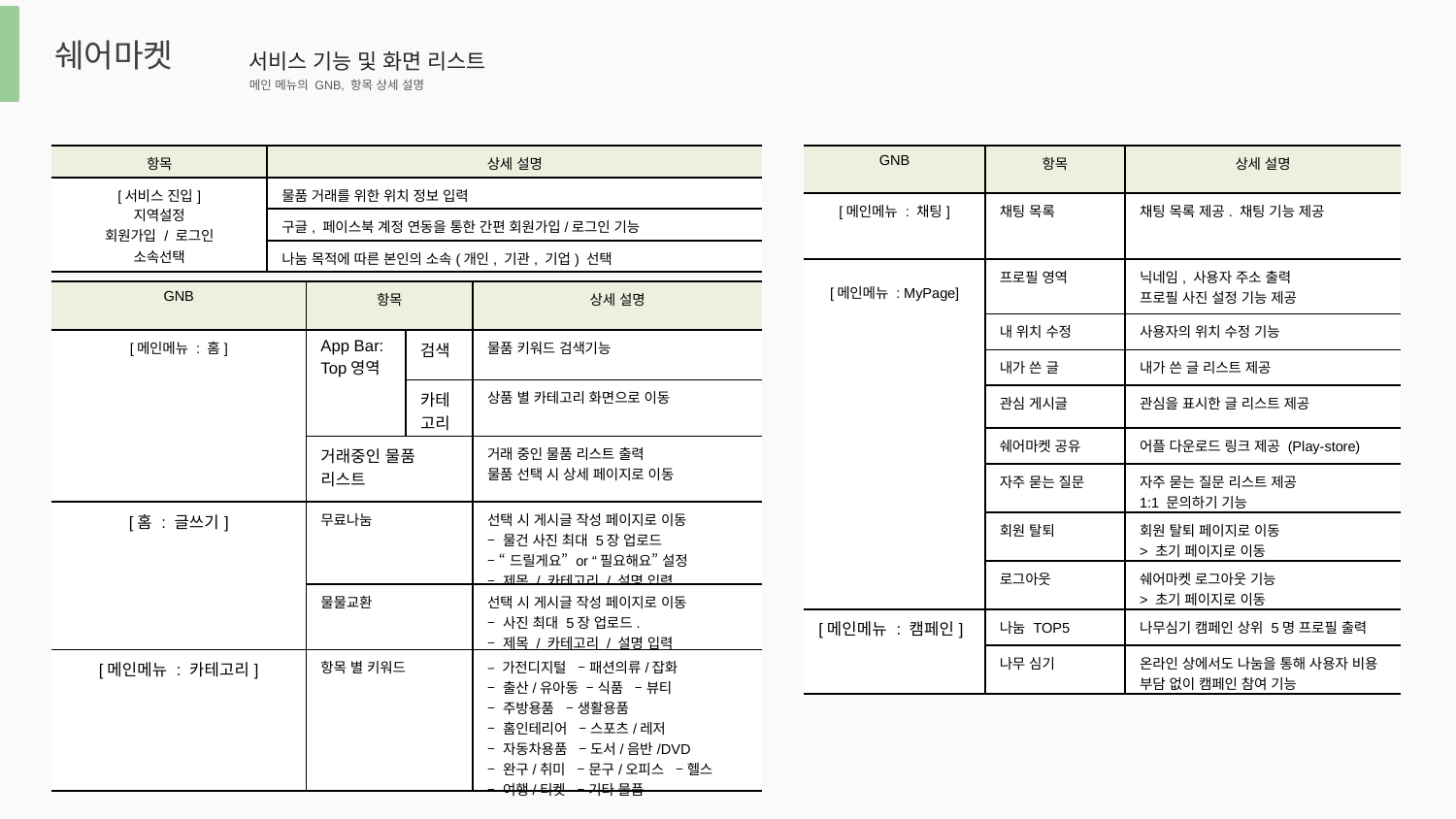

쉐어마켓
서비스 기능 및 화면 리스트
메인 메뉴의 GNB, 항목 상세 설명
| 항목 | 상세 설명 |
| --- | --- |
| [서비스 진입] 지역설정 회원가입 / 로그인 소속선택 | 물품 거래를 위한 위치 정보 입력 |
|  | 구글, 페이스북 계정 연동을 통한 간편 회원가입/로그인 기능 |
|  | 나눔 목적에 따른 본인의 소속(개인, 기관, 기업) 선택 |
| GNB | 항목 | 상세 설명 |
| --- | --- | --- |
| [메인메뉴 : 채팅] | 채팅 목록 | 채팅 목록 제공. 채팅 기능 제공 |
| [메인메뉴 : MyPage] | 프로필 영역 | 닉네임, 사용자 주소 출력 프로필 사진 설정 기능 제공 |
|  | 내 위치 수정 | 사용자의 위치 수정 기능 |
|  | 내가 쓴 글 | 내가 쓴 글 리스트 제공 |
|  | 관심 게시글 | 관심을 표시한 글 리스트 제공 |
|  | 쉐어마켓 공유 | 어플 다운로드 링크 제공 (Play-store) |
|  | 자주 묻는 질문 | 자주 묻는 질문 리스트 제공 1:1 문의하기 기능 |
|  | 회원 탈퇴 | 회원 탈퇴 페이지로 이동 > 초기 페이지로 이동 |
|  | 로그아웃 | 쉐어마켓 로그아웃 기능 > 초기 페이지로 이동 |
| [메인메뉴 : 캠페인] | 나눔 TOP5 | 나무심기 캠페인 상위 5명 프로필 출력 |
|  | 나무 심기 | 온라인 상에서도 나눔을 통해 사용자 비용 부담 없이 캠페인 참여 기능 |
| GNB | 항목 |  | 상세 설명 |
| --- | --- | --- | --- |
| [메인메뉴 : 홈] | App Bar: Top영역 | 검색 | 물품 키워드 검색기능 |
|  |  | 카테고리 | 상품 별 카테고리 화면으로 이동 |
|  | 거래중인 물품 리스트 |  | 거래 중인 물품 리스트 출력 물품 선택 시 상세 페이지로 이동 |
| [홈 : 글쓰기] | 무료나눔 |  | 선택 시 게시글 작성 페이지로 이동 – 물건 사진 최대 5장 업로드 – “드릴게요” or “필요해요” 설정 – 제목 / 카테고리 / 설명 입력 |
|  | 물물교환 |  | 선택 시 게시글 작성 페이지로 이동 – 사진 최대 5장 업로드. – 제목 / 카테고리 / 설명 입력 |
| [메인메뉴 : 카테고리] | 항목 별 키워드 |  | – 가전디지털 – 패션의류/잡화 – 출산/유아동 – 식품 – 뷰티 – 주방용품 – 생활용품 – 홈인테리어 – 스포츠/레저 – 자동차용품 – 도서/음반/DVD – 완구/취미 – 문구/오피스 – 헬스 – 여행/티켓 – 기타 물품 |